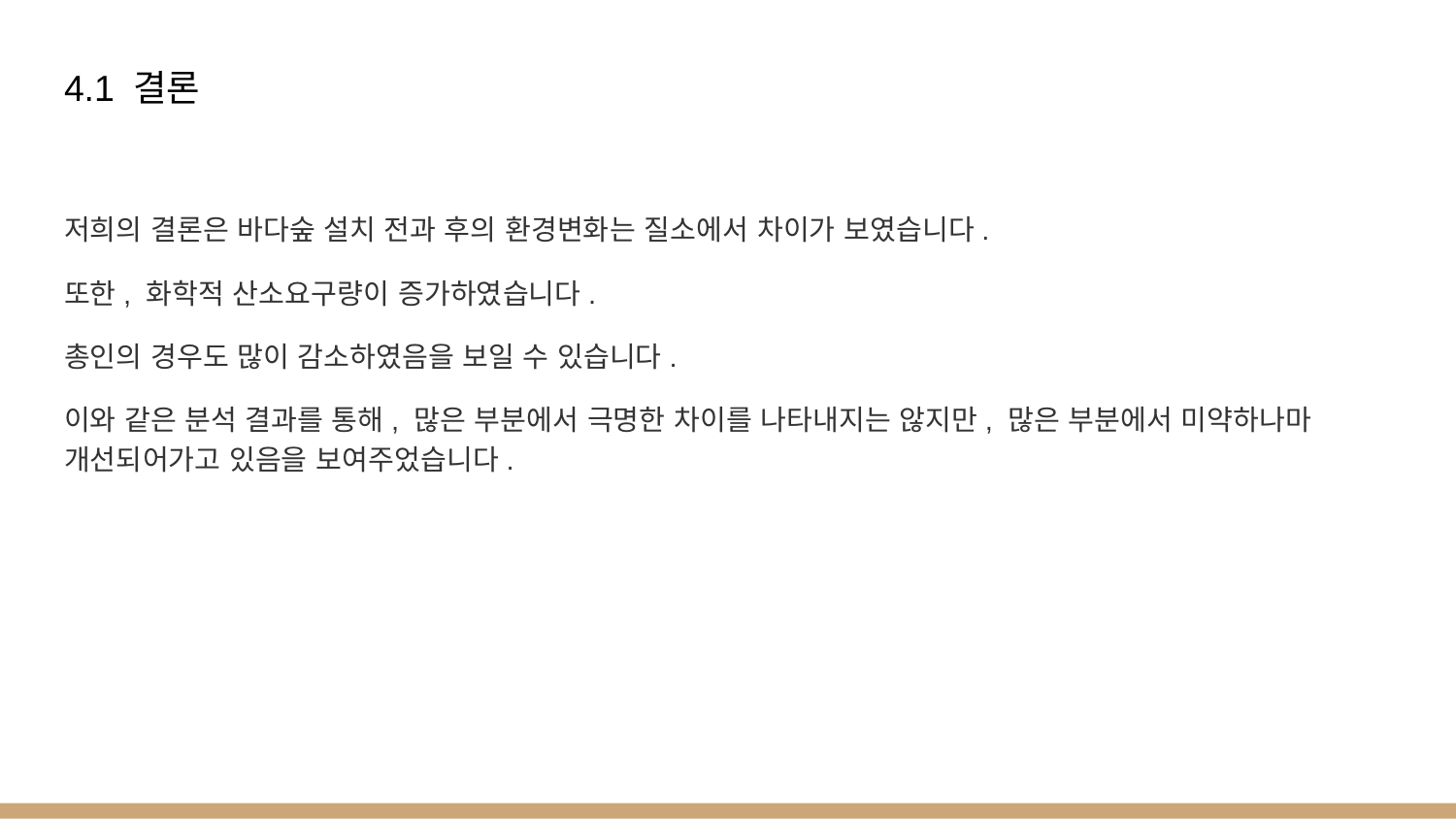

4.1 결론

저희의 결론은 바다숲 설치 전과 후의 환경변화는 질소에서 차이가 보였습니다.
또한, 화학적 산소요구량이 증가하였습니다.
총인의 경우도 많이 감소하였음을 보일 수 있습니다.
이와 같은 분석 결과를 통해, 많은 부분에서 극명한 차이를 나타내지는 않지만, 많은 부분에서 미약하나마 개선되어가고 있음을 보여주었습니다.